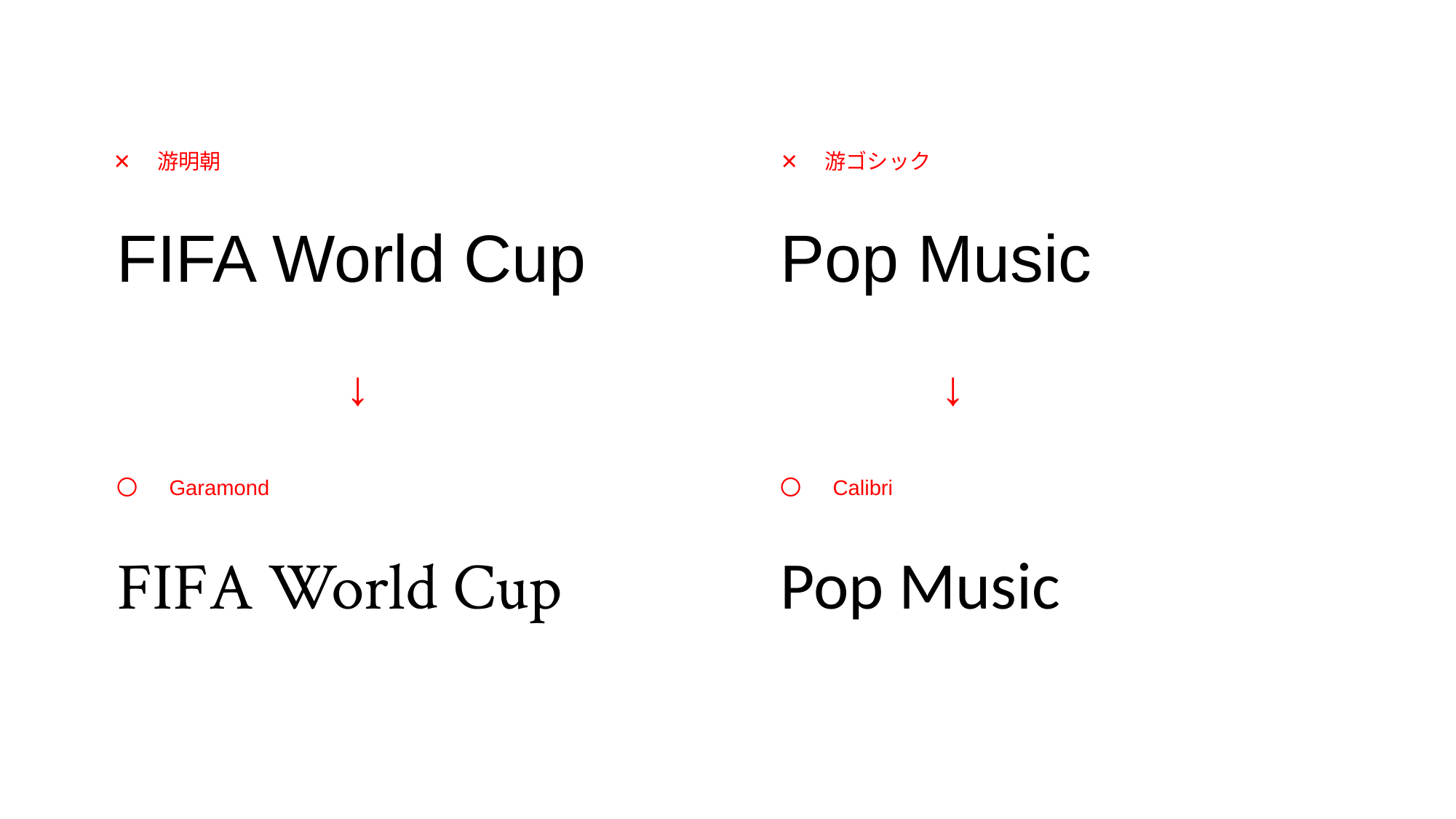

✕　游明朝
✕　游ゴシック
FIFA World Cup
Pop Music
↓
↓
〇　 Garamond
〇　 Calibri
FIFA World Cup
Pop Music